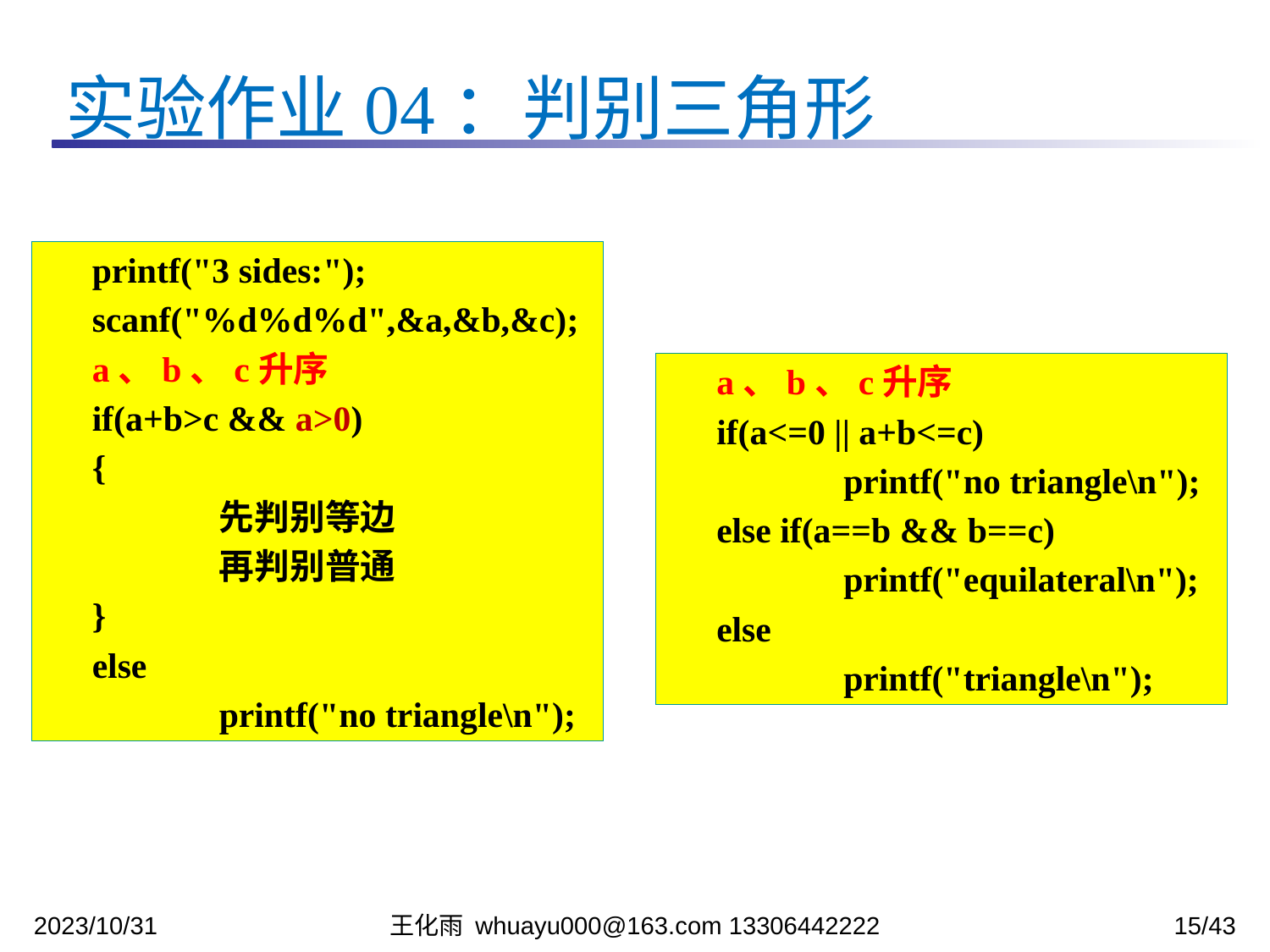

实验作业04：判别三角形
	printf("3 sides:");
	scanf("%d%d%d",&a,&b,&c);
	a、b、c升序
	if(a+b>c && a>0)
	{
		先判别等边
		再判别普通
	}
	else
		printf("no triangle\n");
	a、b、c升序
	if(a<=0 || a+b<=c)
		printf("no triangle\n");
	else if(a==b && b==c)
		printf("equilateral\n");
	else
		printf("triangle\n");
2023/10/31
王化雨 whuayu000@163.com 13306442222
15/43